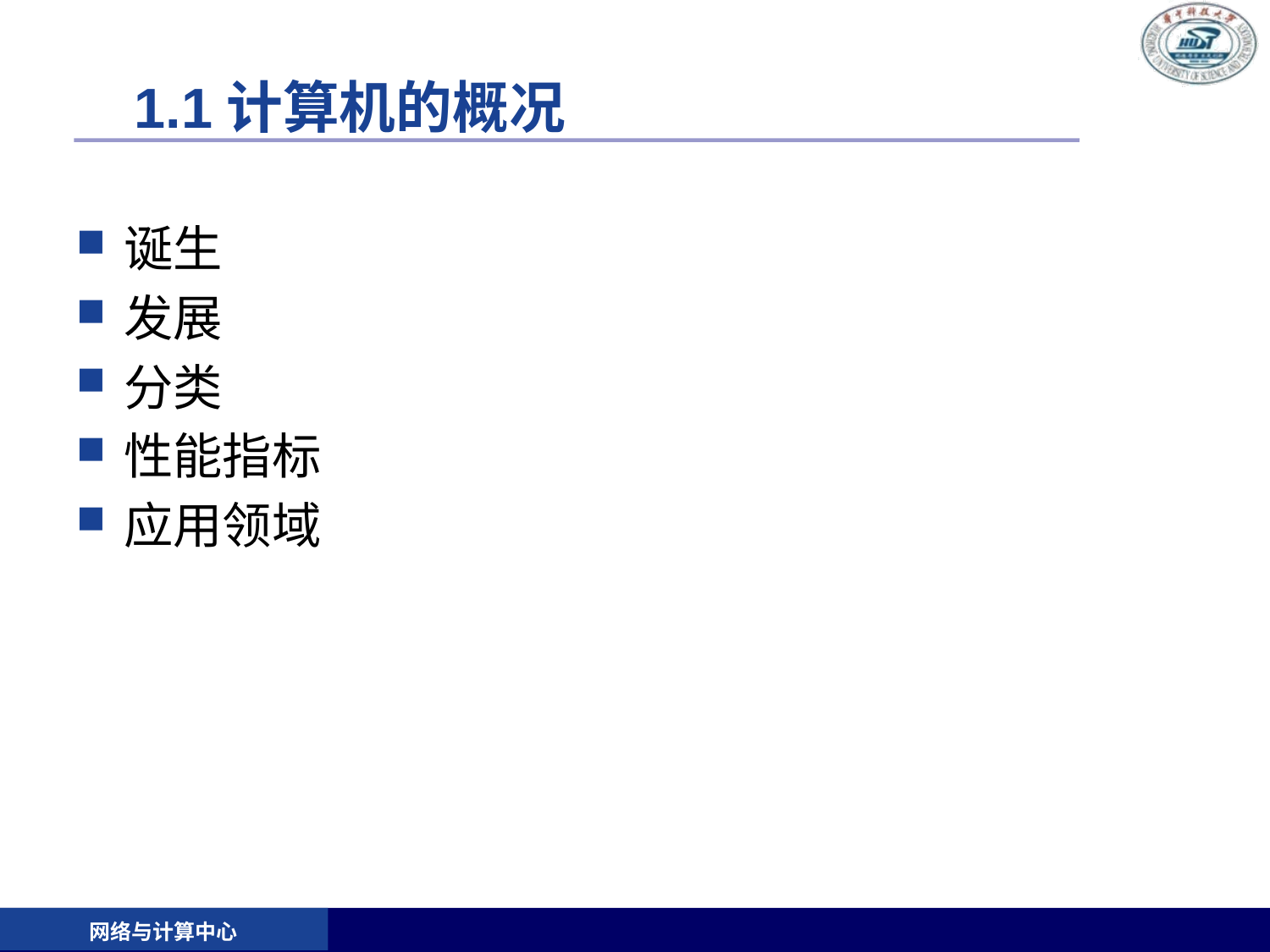

# 1.1计算机的概况
诞生
发展
分类
性能指标
应用领域
网络与计算中心